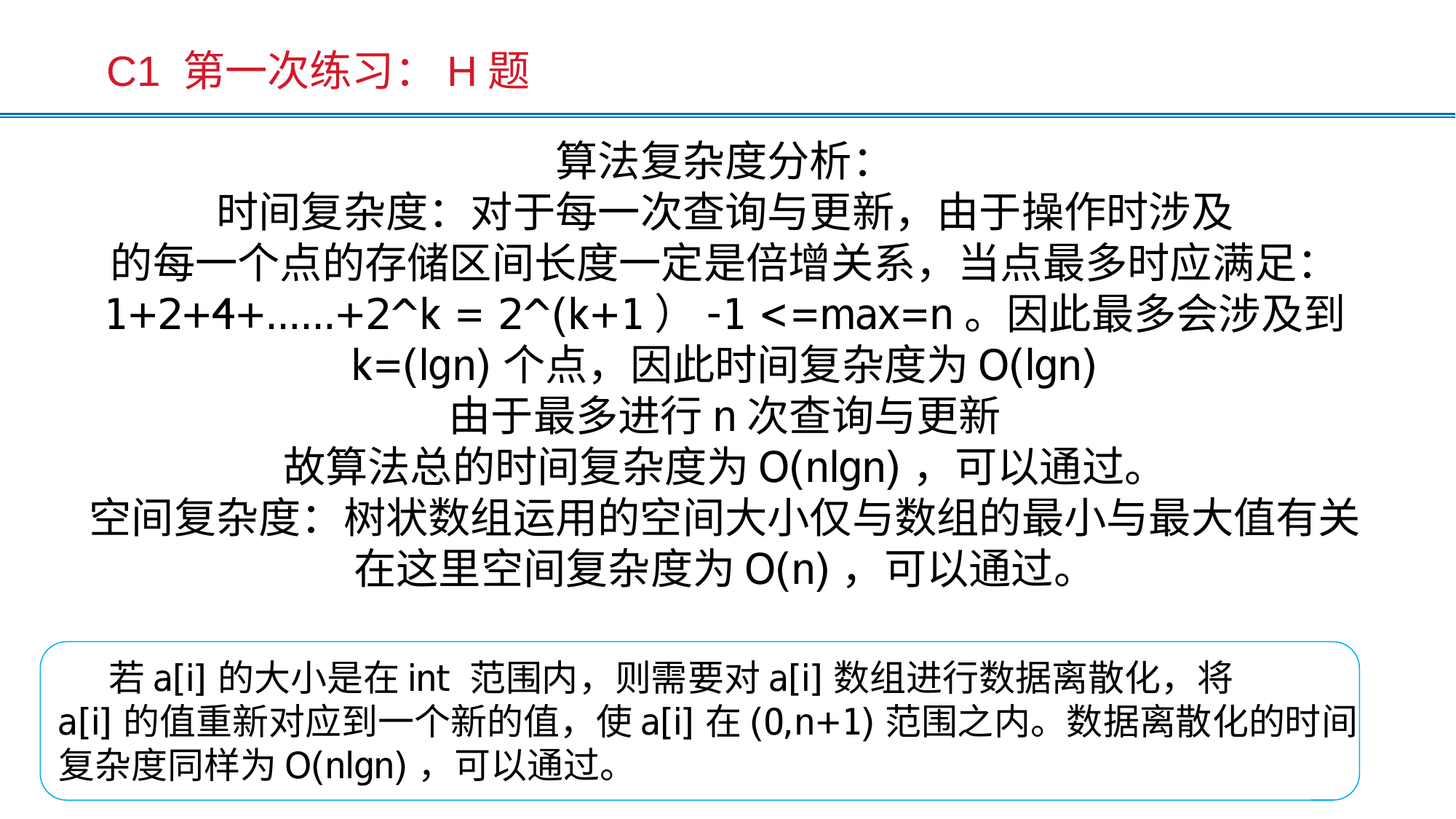

C1 第一次练习：H题
算法复杂度分析：
时间复杂度：对于每一次查询与更新，由于操作时涉及
的每一个点的存储区间长度一定是倍增关系，当点最多时应满足：
1+2+4+……+2^k = 2^(k+1）-1 <=max=n。因此最多会涉及到
k=(lgn)个点，因此时间复杂度为O(lgn)
由于最多进行n次查询与更新
故算法总的时间复杂度为O(nlgn)，可以通过。
空间复杂度：树状数组运用的空间大小仅与数组的最小与最大值有关
在这里空间复杂度为O(n)，可以通过。

     若a[i]的大小是在int 范围内，则需要对a[i]数组进行数据离散化，将
a[i]的值重新对应到一个新的值，使a[i]在(0,n+1)范围之内。数据离散化的时间
复杂度同样为O(nlgn)，可以通过。